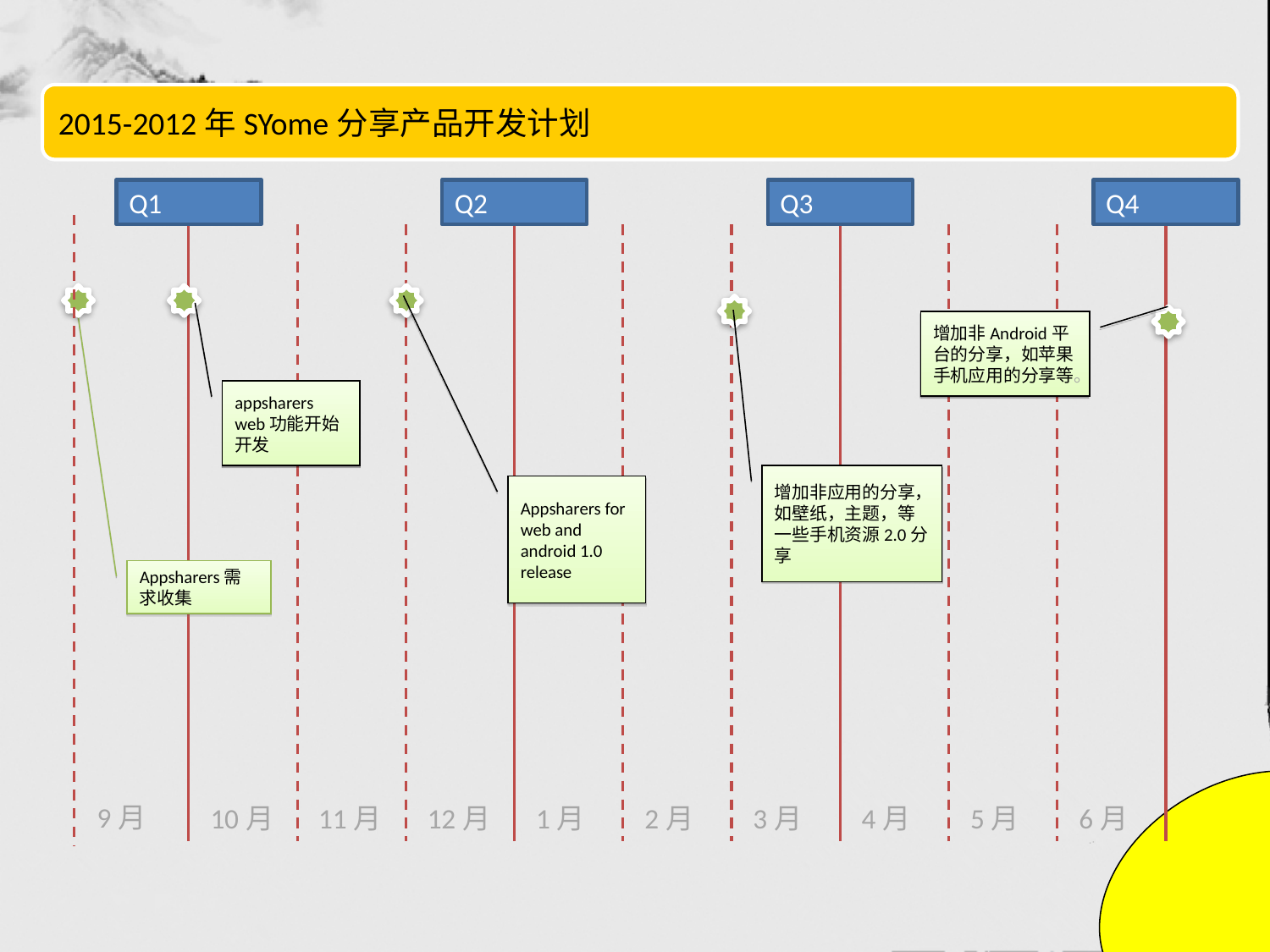

2015-2012年SYome分享产品开发计划

Q1
Q2
Q3
Q4
10月
11月
12月
1月
2月
3月
4月
5月
6月

增加非Android平台的分享，如苹果手机应用的分享等。
appsharers web功能开始开发
增加非应用的分享，如壁纸，主题，等一些手机资源2.0分享
Appsharers for web and android 1.0 release
Appsharers需求收集

9月